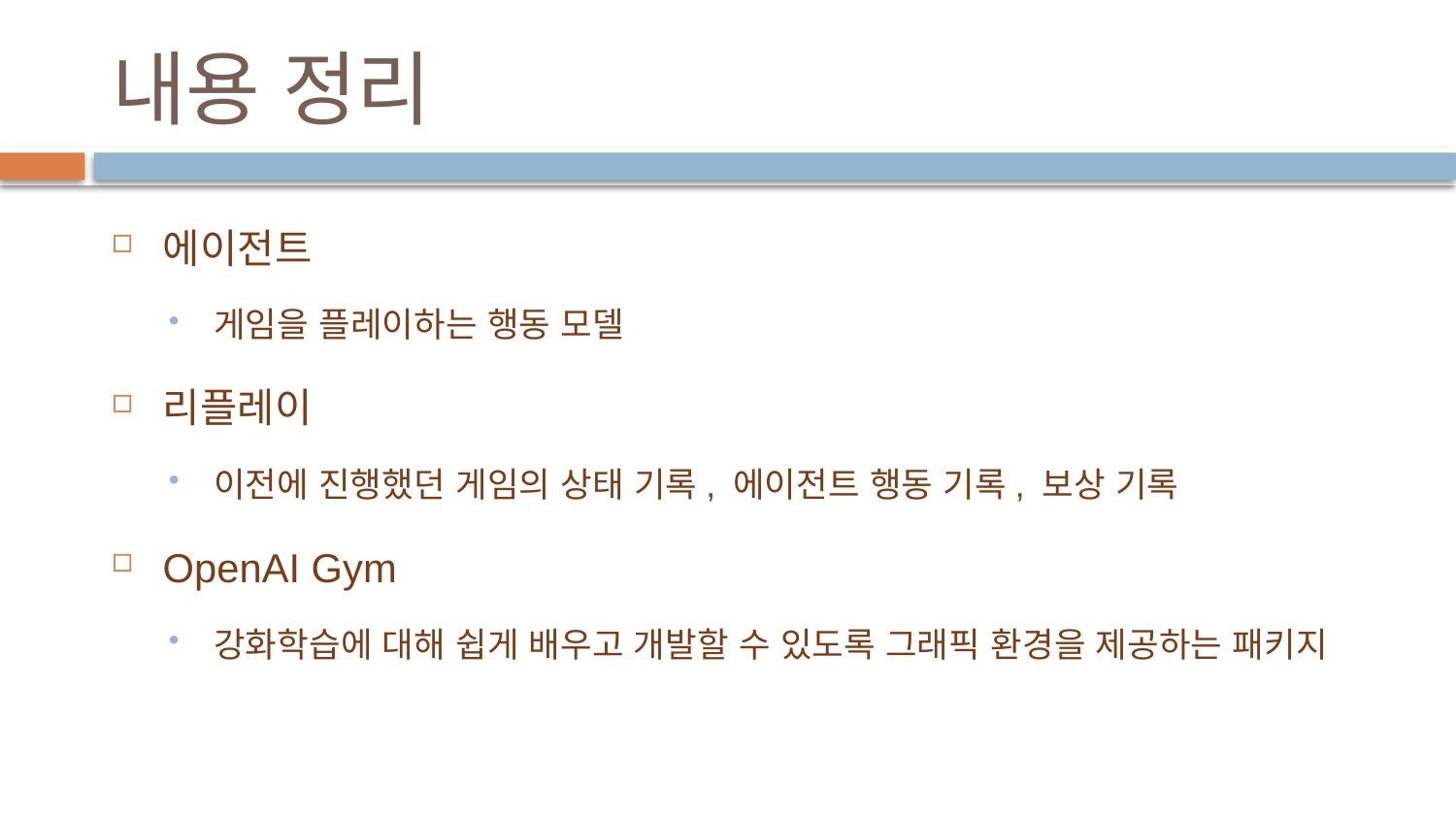

# 내용 정리
에이전트
게임을 플레이하는 행동 모델
리플레이
이전에 진행했던 게임의 상태 기록, 에이전트 행동 기록, 보상 기록
OpenAI Gym
강화학습에 대해 쉽게 배우고 개발할 수 있도록 그래픽 환경을 제공하는 패키지